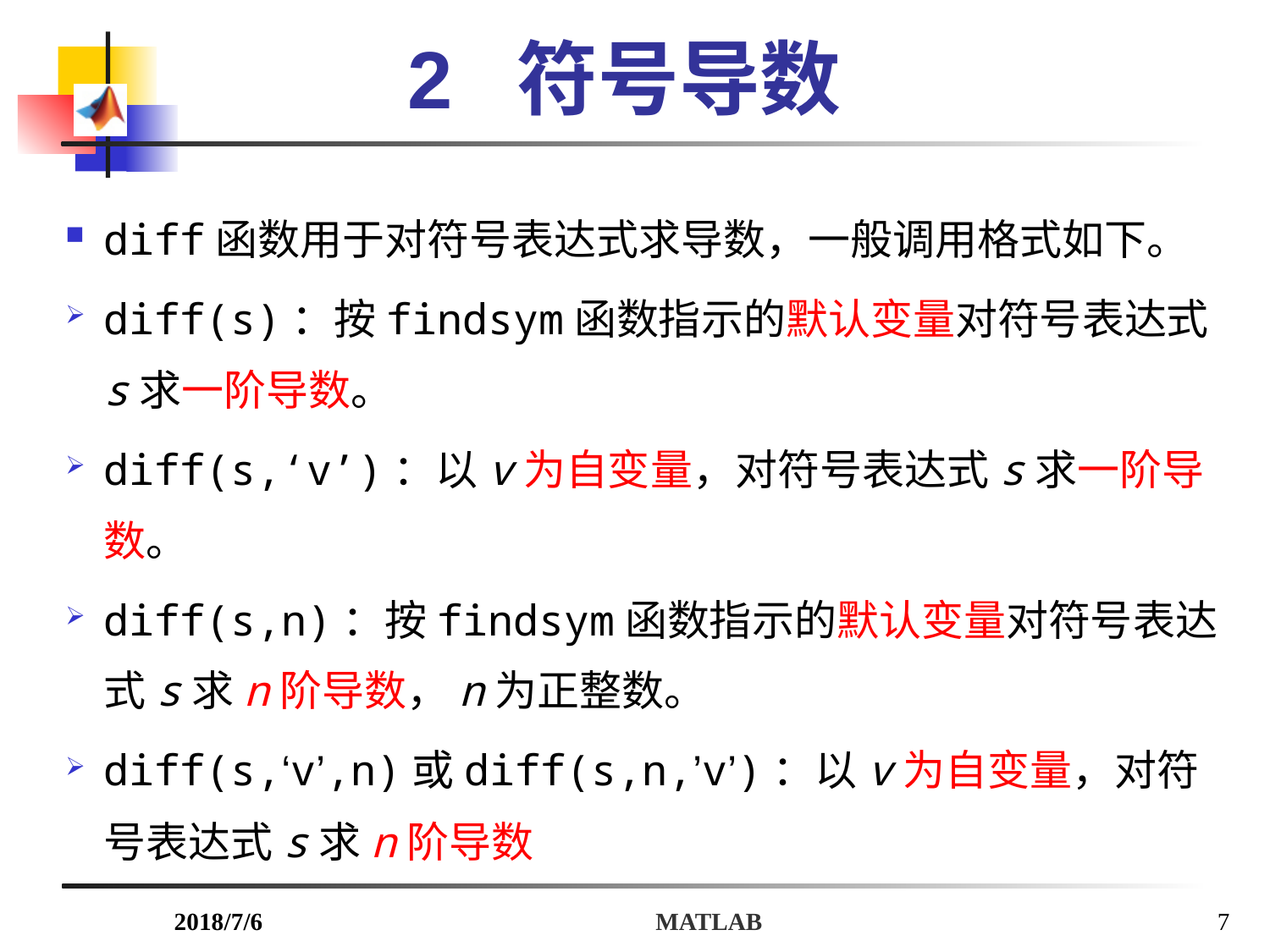

2  符号导数
diff函数用于对符号表达式求导数，一般调用格式如下。
diff(s)：按findsym函数指示的默认变量对符号表达式s求一阶导数。
diff(s,‘v’)：以v为自变量，对符号表达式s求一阶导数。
diff(s,n)：按findsym函数指示的默认变量对符号表达式s求n阶导数，n为正整数。
diff(s,‘v’,n)或diff(s,n,’v’)：以v为自变量，对符号表达式s求n阶导数
2018/7/6
MATLAB
7